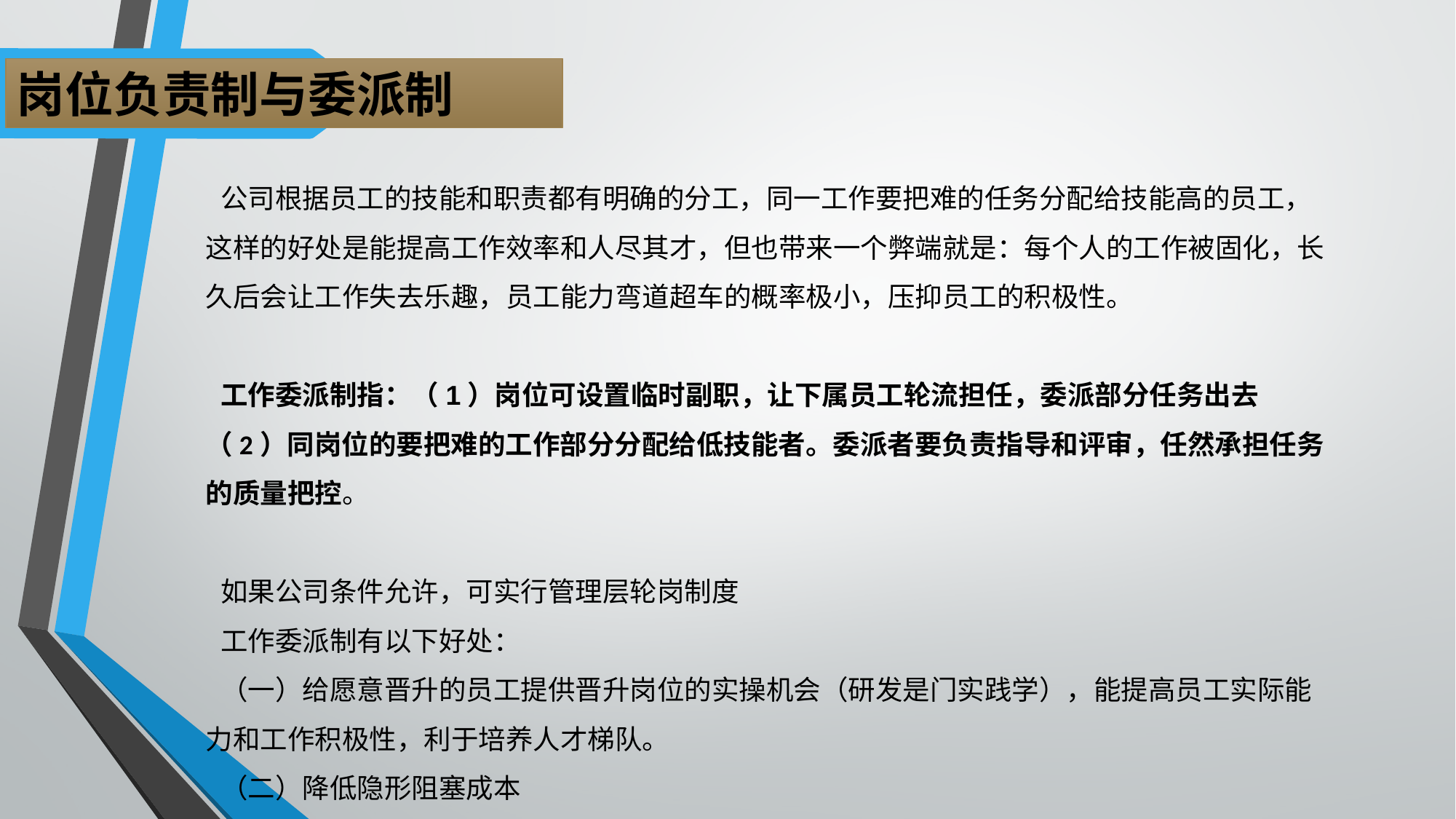

岗位负责制与委派制
公司根据员工的技能和职责都有明确的分工，同一工作要把难的任务分配给技能高的员工，这样的好处是能提高工作效率和人尽其才，但也带来一个弊端就是：每个人的工作被固化，长久后会让工作失去乐趣，员工能力弯道超车的概率极小，压抑员工的积极性。

工作委派制指：（1）岗位可设置临时副职，让下属员工轮流担任，委派部分任务出去（2）同岗位的要把难的工作部分分配给低技能者。委派者要负责指导和评审，任然承担任务的质量把控。
如果公司条件允许，可实行管理层轮岗制度工作委派制有以下好处：（一）给愿意晋升的员工提供晋升岗位的实操机会（研发是门实践学），能提高员工实际能力和工作积极性，利于培养人才梯队。（二）降低隐形阻塞成本